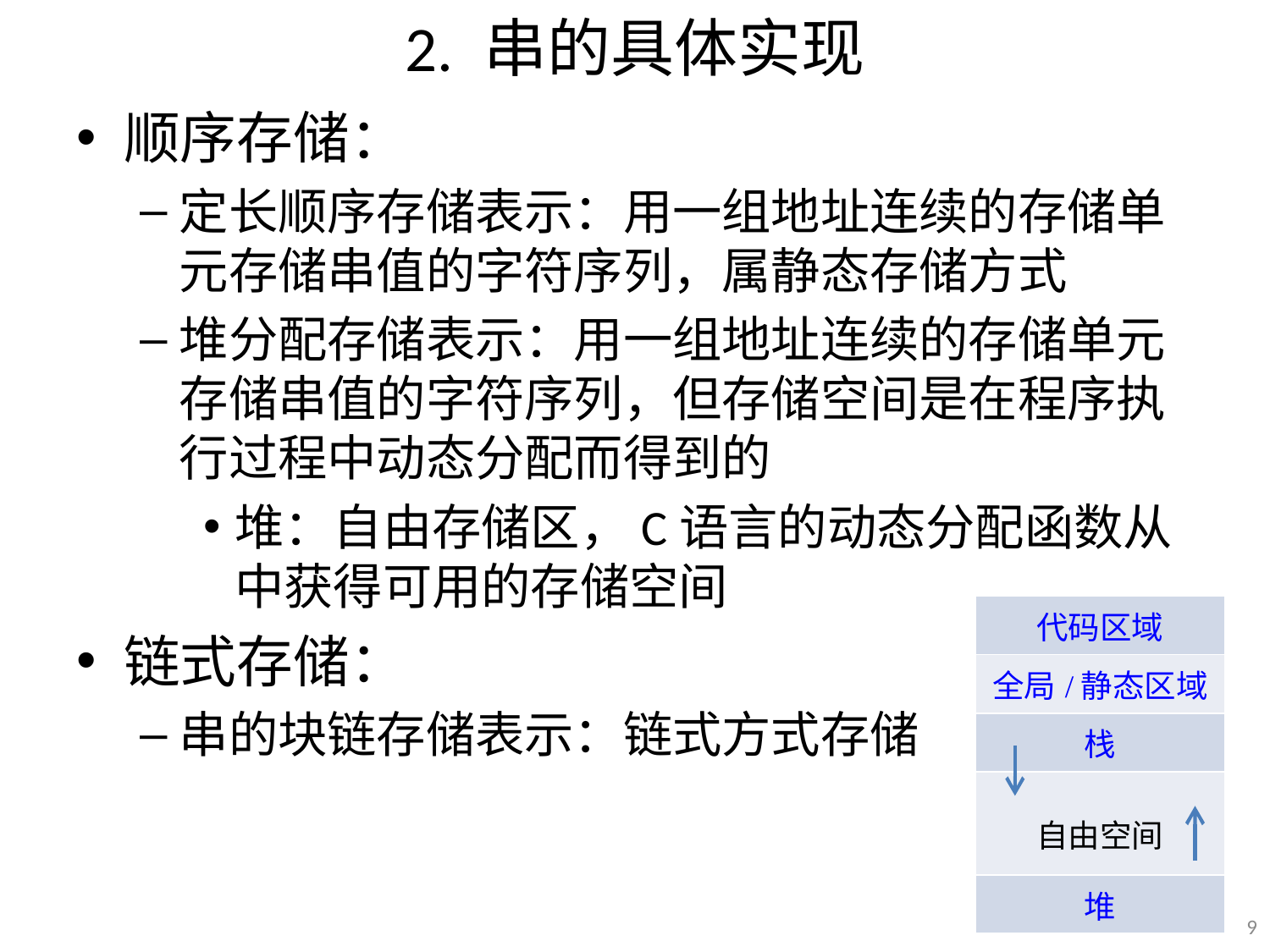

# 2. 串的具体实现
顺序存储：
定长顺序存储表示：用一组地址连续的存储单元存储串值的字符序列，属静态存储方式
堆分配存储表示：用一组地址连续的存储单元存储串值的字符序列，但存储空间是在程序执行过程中动态分配而得到的
堆：自由存储区，C语言的动态分配函数从中获得可用的存储空间
链式存储：
串的块链存储表示：链式方式存储

| 代码区域 |
| --- |
| 全局/静态区域 |
| 栈 |
| 自由空间 |
| 堆 |
9